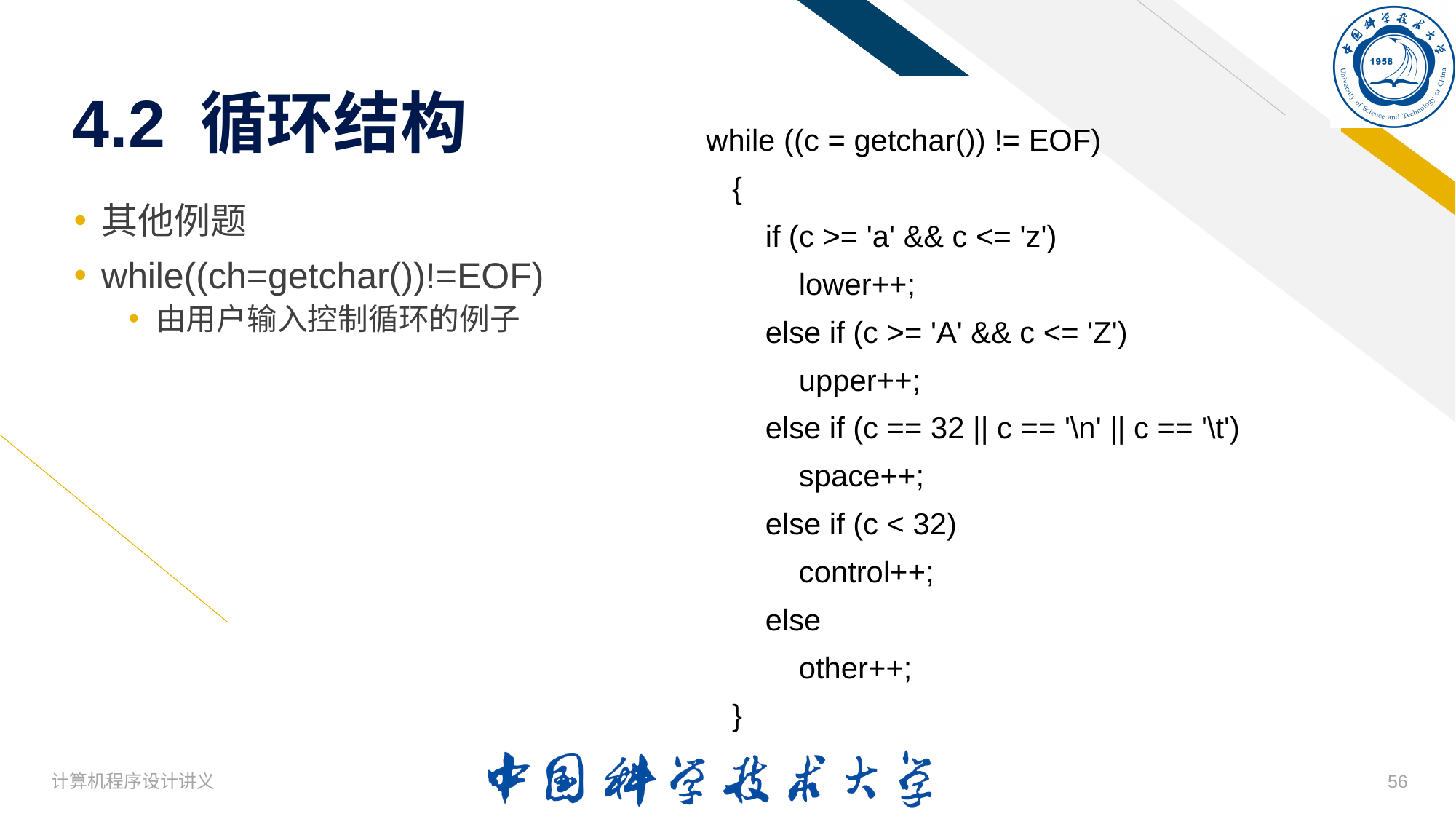

# 4.2 循环结构
 while ((c = getchar()) != EOF)
    {
        if (c >= 'a' && c <= 'z')
            lower++;
        else if (c >= 'A' && c <= 'Z')
            upper++;
        else if (c == 32 || c == '\n' || c == '\t')
            space++;
        else if (c < 32)
            control++;
        else
            other++;
    }
其他例题
while((ch=getchar())!=EOF)
由用户输入控制循环的例子

计算机程序设计讲义
56